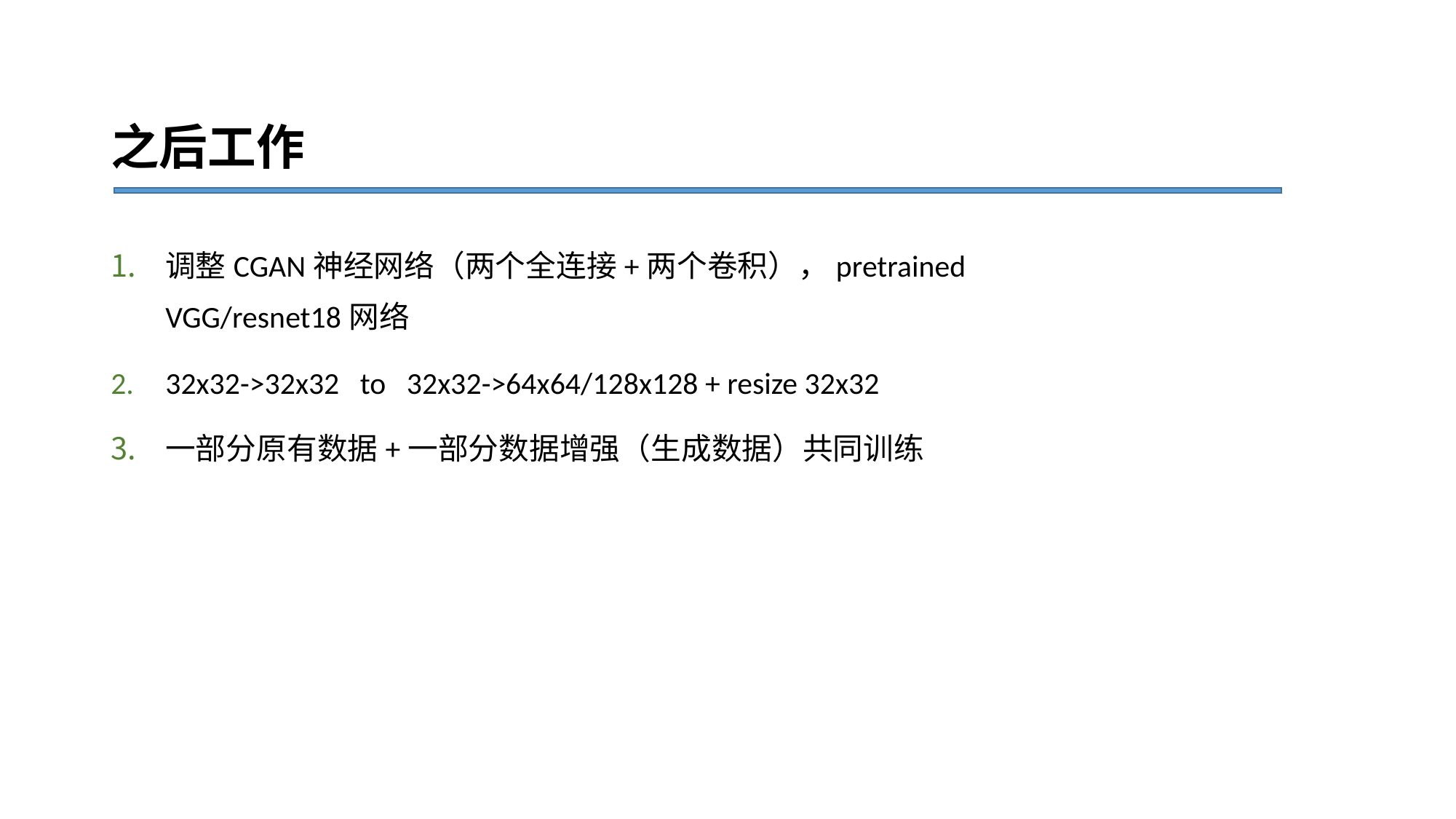

# 之后工作

调整CGAN神经网络（两个全连接+两个卷积），pretrained VGG/resnet18网络
32x32->32x32   to   32x32->64x64/128x128 + resize 32x32
一部分原有数据+一部分数据增强（生成数据）共同训练